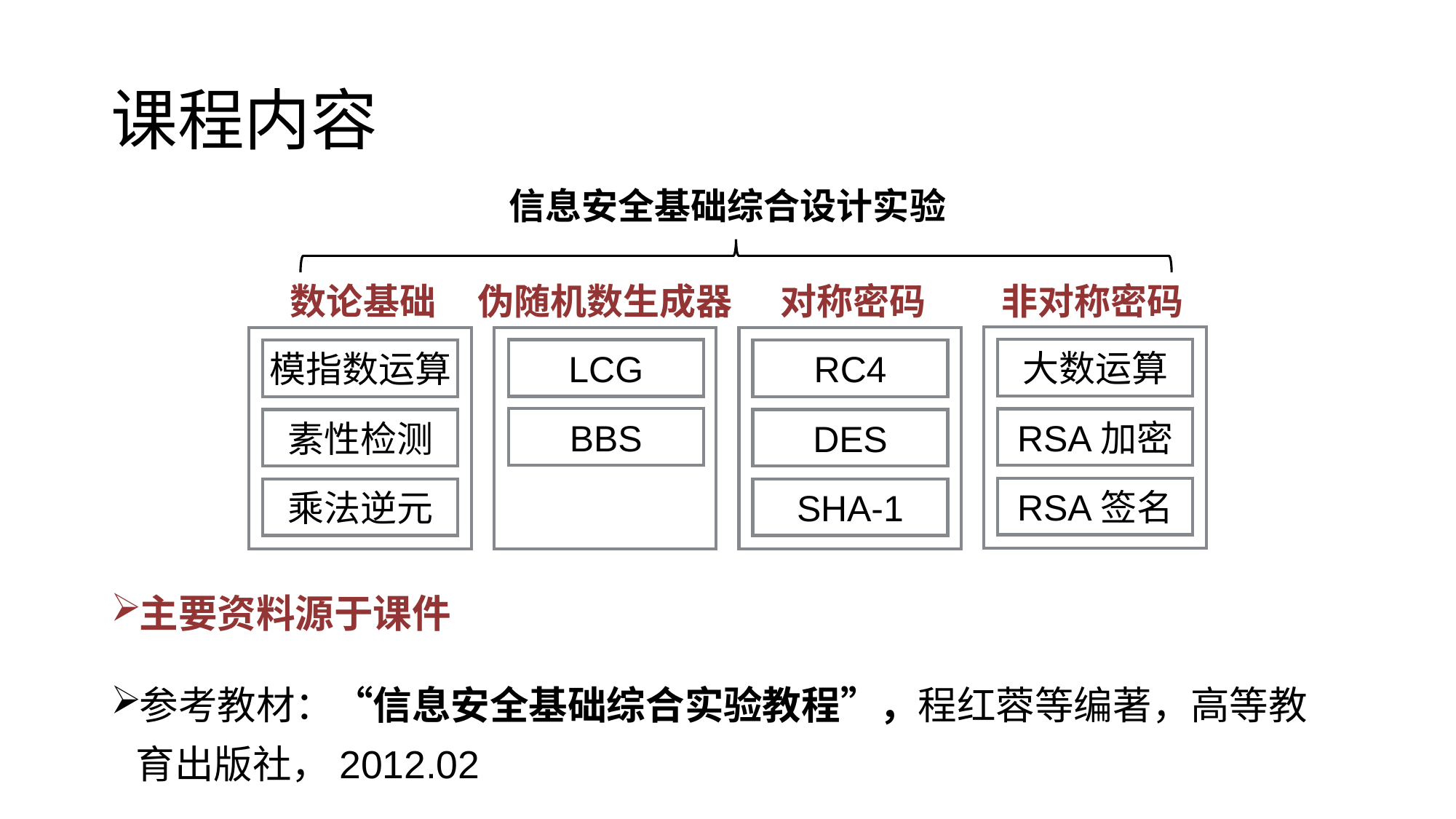

# 课程内容
信息安全基础综合设计实验
对称密码
数论基础
伪随机数生成器
非对称密码

大数运算
RSA加密
RSA签名

模指数运算
素性检测
乘法逆元

RC4
DES
SHA-1
LCG
BBS
主要资料源于课件
参考教材：“信息安全基础综合实验教程”，程红蓉等编著，高等教育出版社，2012.02